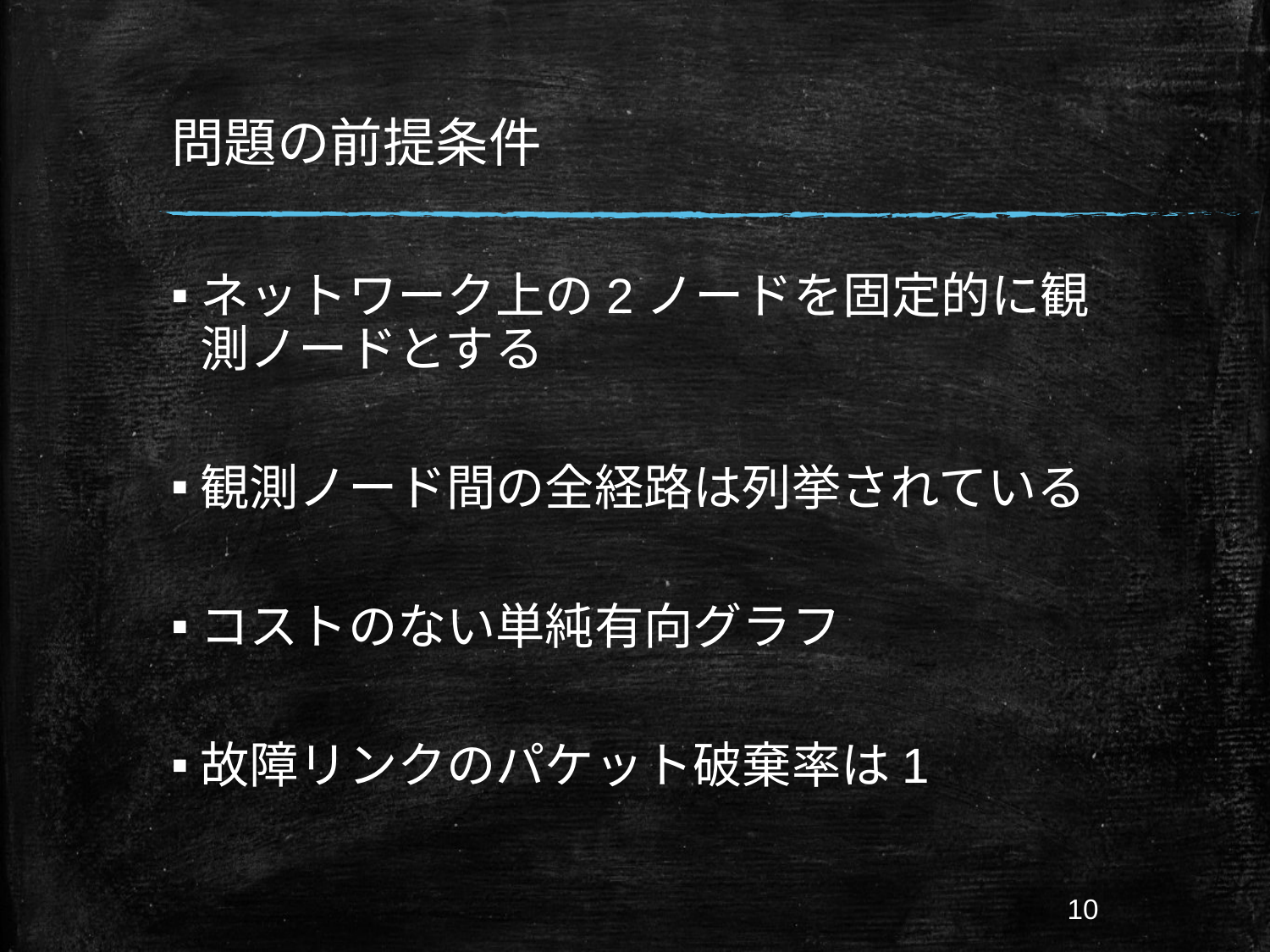

# 問題の前提条件
ネットワーク上の2ノードを固定的に観測ノードとする

観測ノード間の全経路は列挙されている

コストのない単純有向グラフ

故障リンクのパケット破棄率は1
10